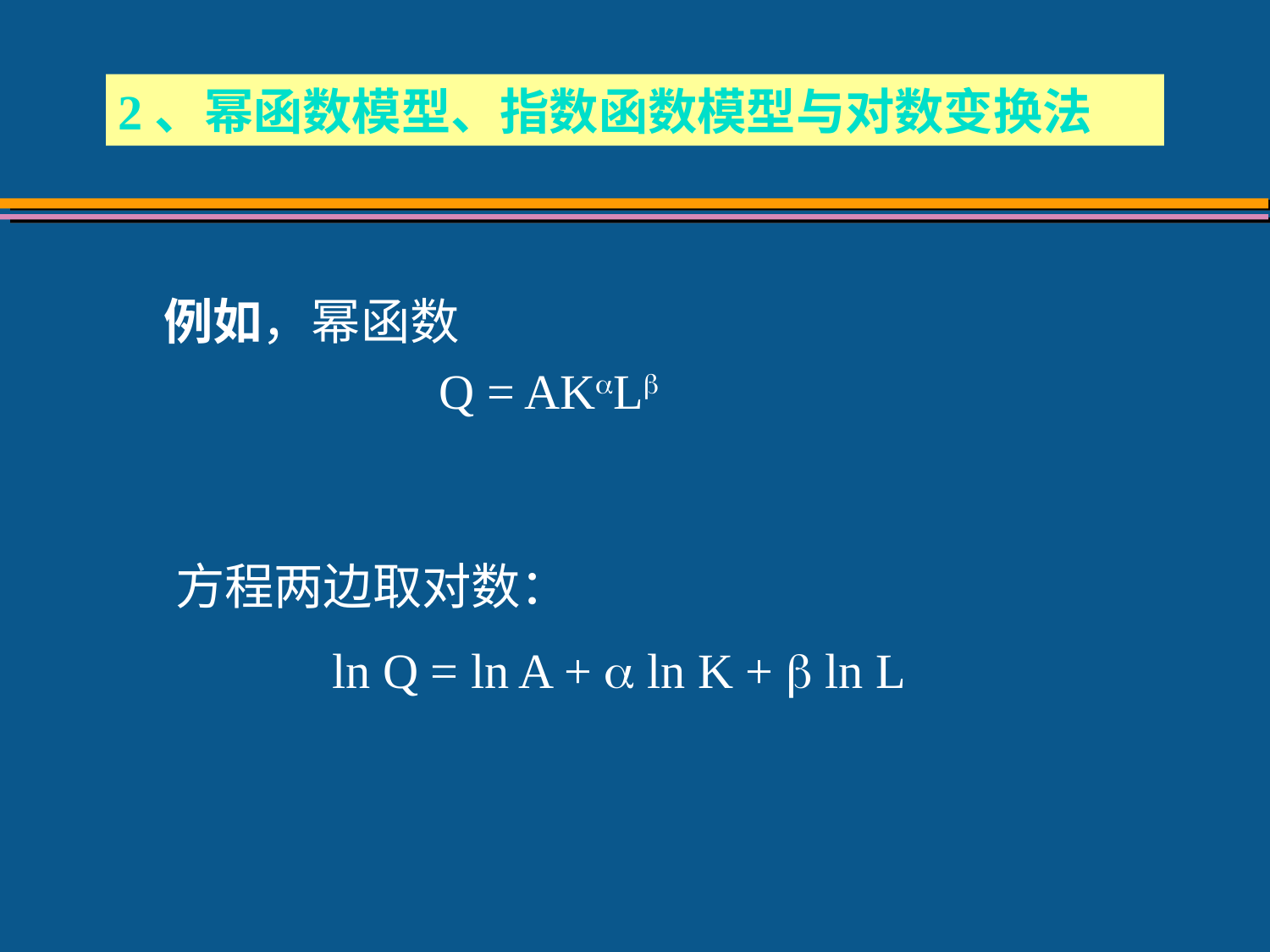

2、幂函数模型、指数函数模型与对数变换法
    例如，幂函数
                           Q = AKαLβ
       方程两边取对数：
                    ln Q = ln A + α ln K + β ln L